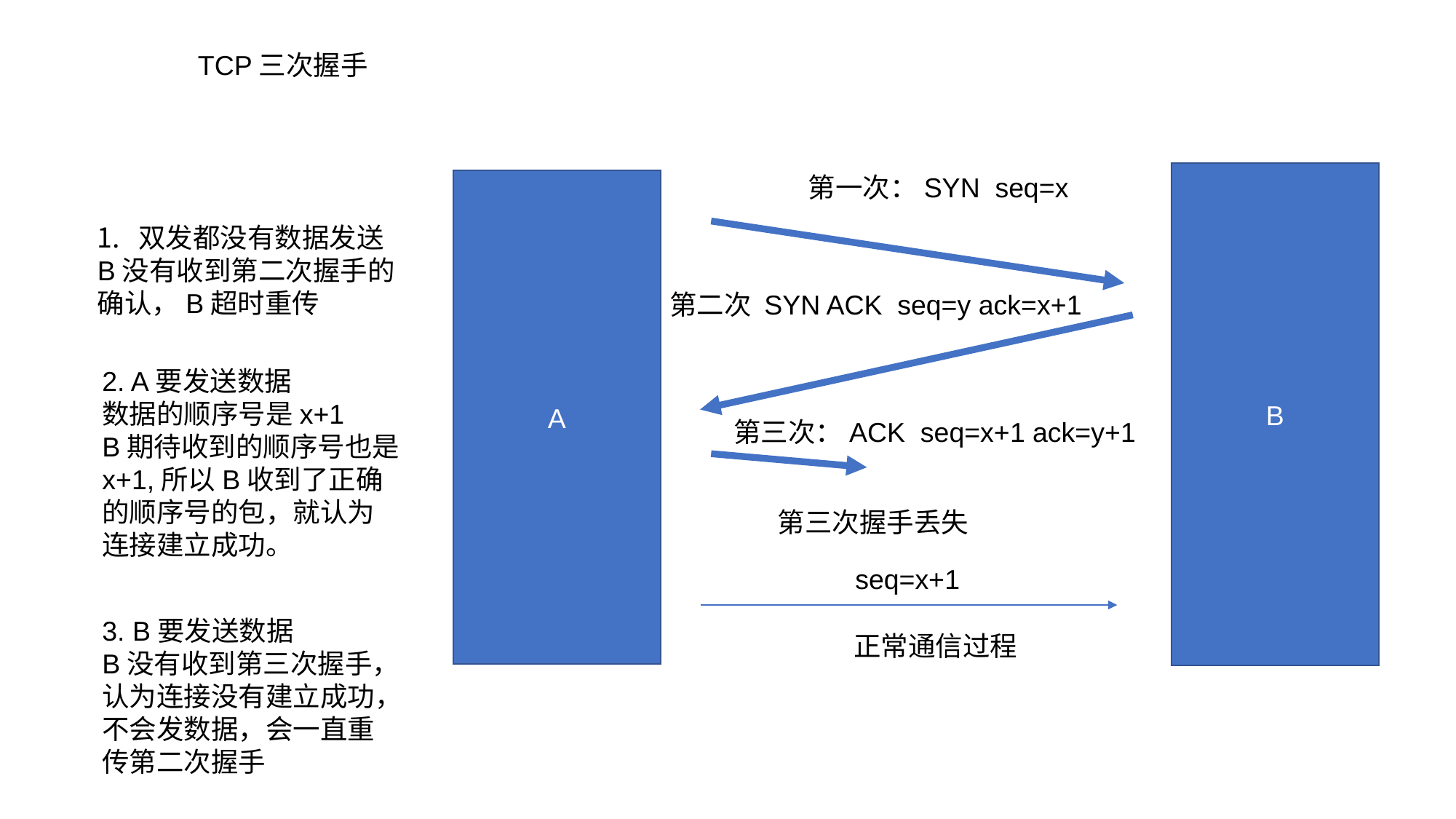

TCP三次握手
B
 第一次：SYN  seq=x
A
双发都没有数据发送
B没有收到第二次握手的确认，B超时重传
第二次 SYN ACK  seq=y ack=x+1
2. A要发送数据
数据的顺序号是x+1
B期待收到的顺序号也是x+1,所以B收到了正确的顺序号的包，就认为连接建立成功。
 第三次：ACK  seq=x+1 ack=y+1
 第三次握手丢失
seq=x+1
3. B要发送数据
B没有收到第三次握手，认为连接没有建立成功，不会发数据，会一直重传第二次握手
正常通信过程